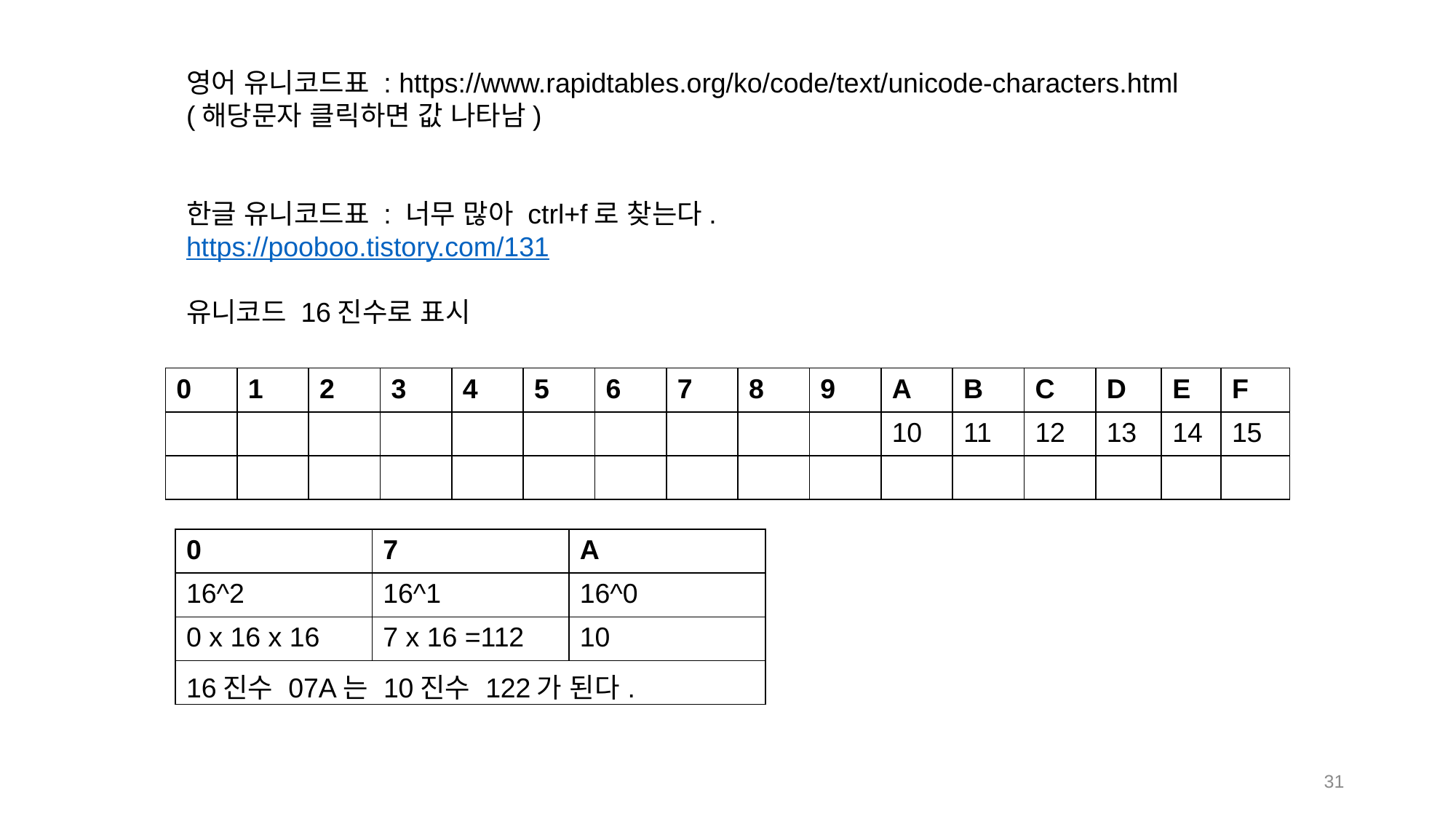

영어 유니코드표 : https://www.rapidtables.org/ko/code/text/unicode-characters.html
(해당문자 클릭하면 값 나타남)

한글 유니코드표 : 너무 많아 ctrl+f로 찾는다.
https://pooboo.tistory.com/131

유니코드 16진수로 표시
| 0 | 1 | 2 | 3 | 4 | 5 | 6 | 7 | 8 | 9 | A | B | C | D | E | F |
| --- | --- | --- | --- | --- | --- | --- | --- | --- | --- | --- | --- | --- | --- | --- | --- |
|  |  |  |  |  |  |  |  |  |  | 10 | 11 | 12 | 13 | 14 | 15 |
|  |  |  |  |  |  |  |  |  |  |  |  |  |  |  |  |
| 0 | 7 | A |
| --- | --- | --- |
| 16^2 | 16^1 | 16^0 |
| 0 x 16 x 16 | 7 x 16 =112 | 10 |
| 16진수 07A는 10진수 122가 된다. |  |  |
31